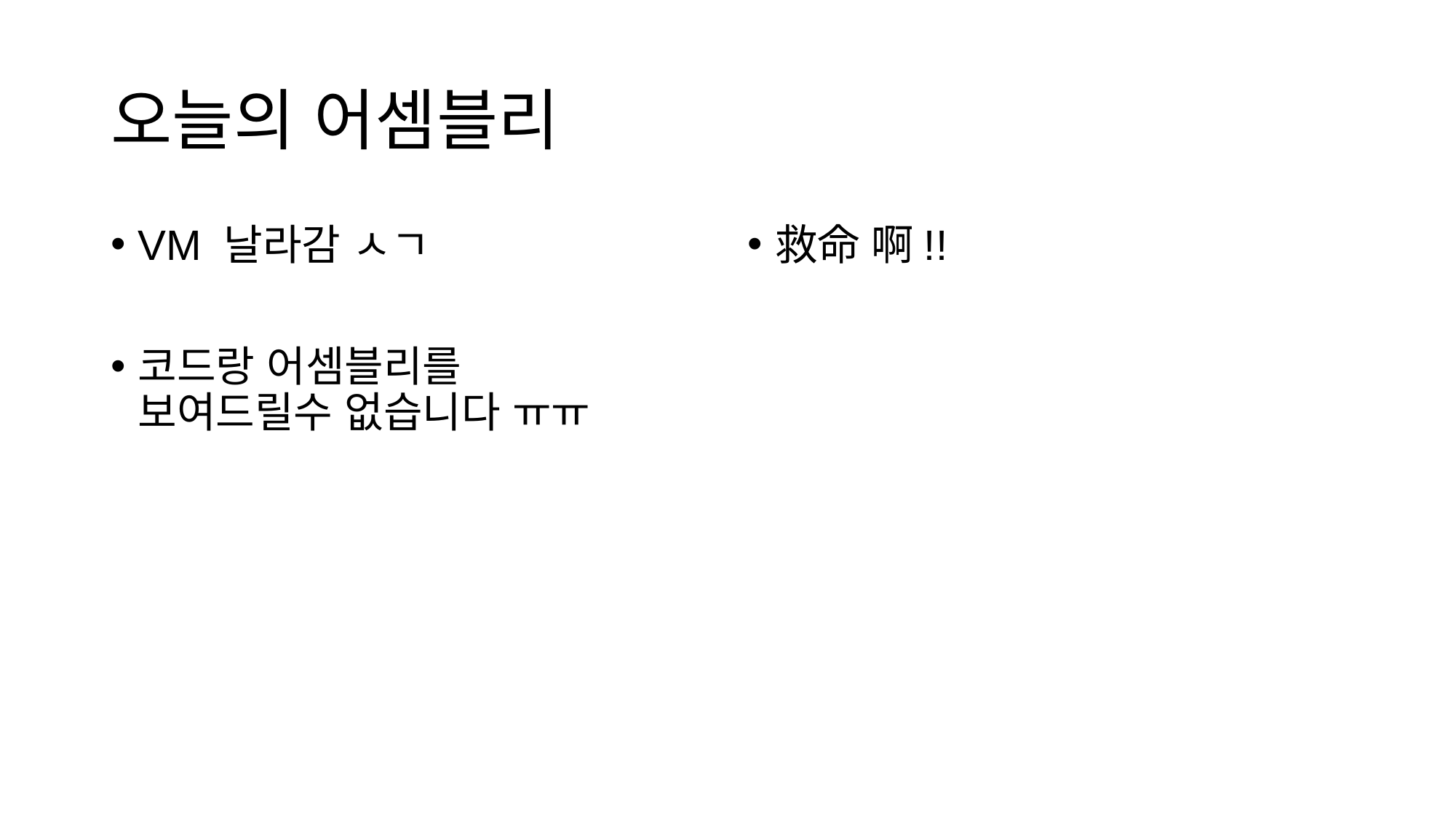

# 오늘의 어셈블리
VM 날라감 ㅅㄱ

코드랑 어셈블리를
보여드릴수 없습니다 ㅠㅠ
救命 啊!!